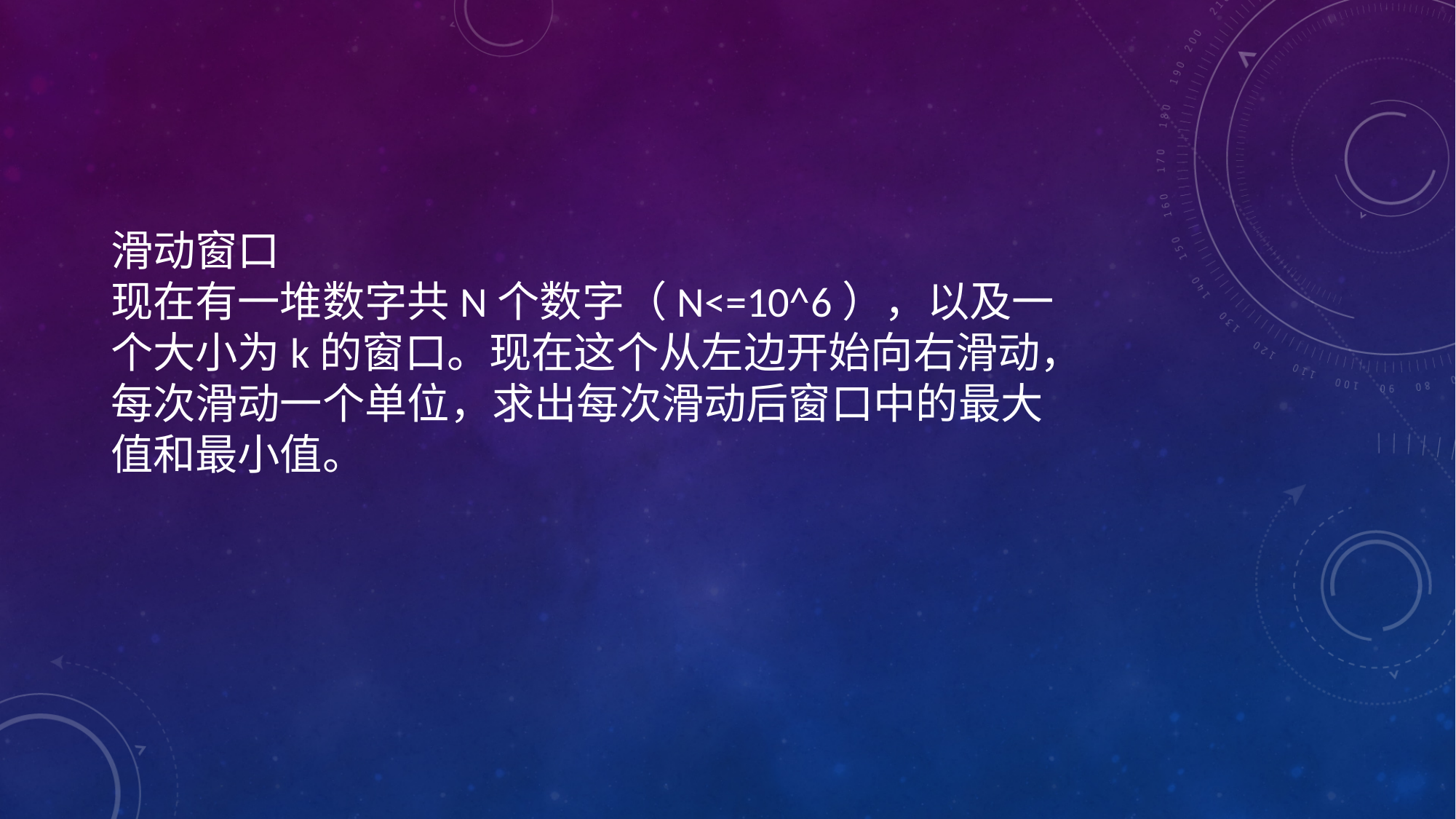

滑动窗口
现在有一堆数字共N个数字（N<=10^6），以及一个大小为k的窗口。现在这个从左边开始向右滑动，每次滑动一个单位，求出每次滑动后窗口中的最大值和最小值。